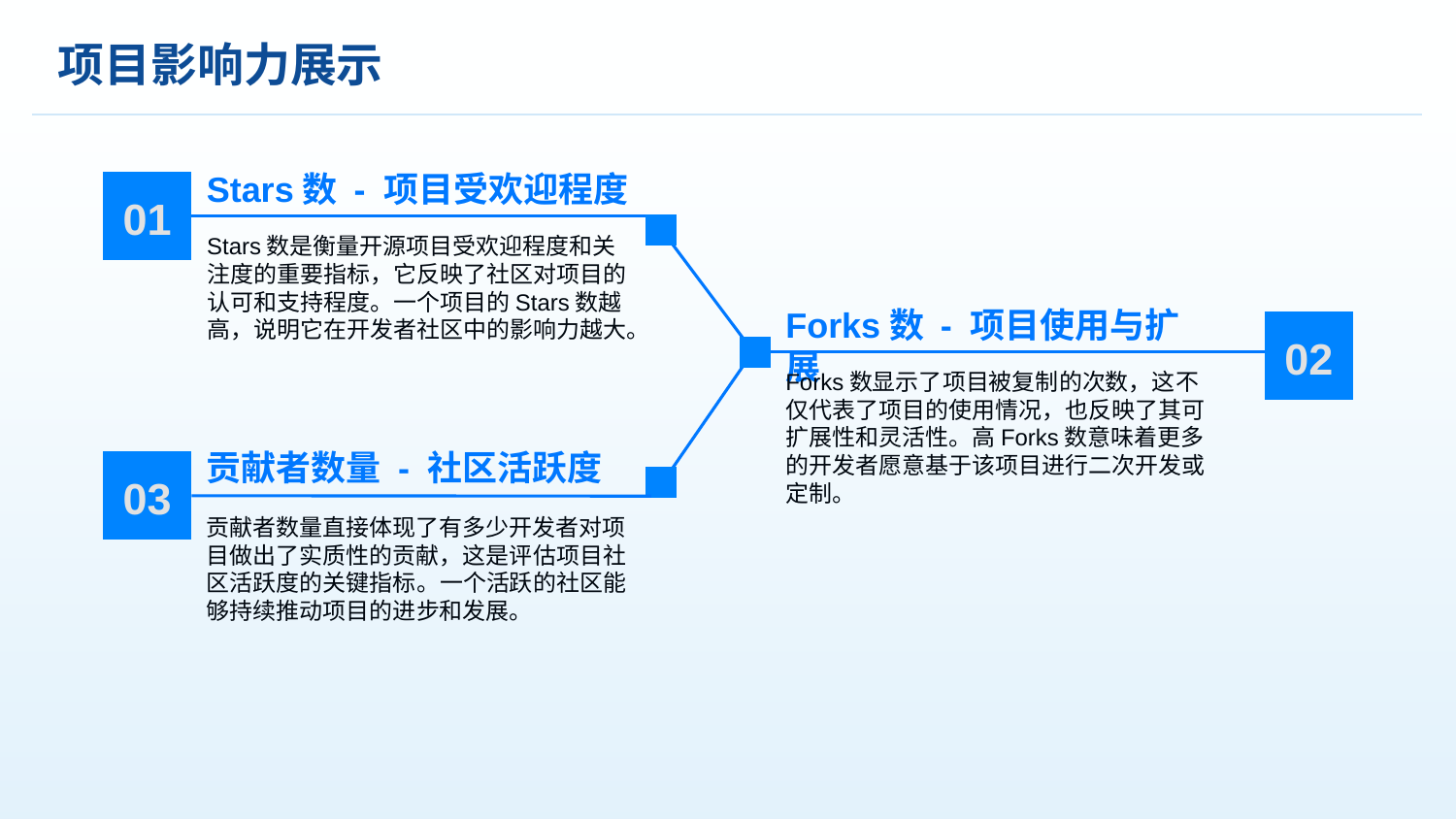

项目影响力展示

Stars数 - 项目受欢迎程度

01

Stars数是衡量开源项目受欢迎程度和关注度的重要指标，它反映了社区对项目的认可和支持程度。一个项目的Stars数越高，说明它在开发者社区中的影响力越大。

Forks数 - 项目使用与扩展

02

Forks数显示了项目被复制的次数，这不仅代表了项目的使用情况，也反映了其可扩展性和灵活性。高Forks数意味着更多的开发者愿意基于该项目进行二次开发或定制。

贡献者数量 - 社区活跃度

03

贡献者数量直接体现了有多少开发者对项目做出了实质性的贡献，这是评估项目社区活跃度的关键指标。一个活跃的社区能够持续推动项目的进步和发展。